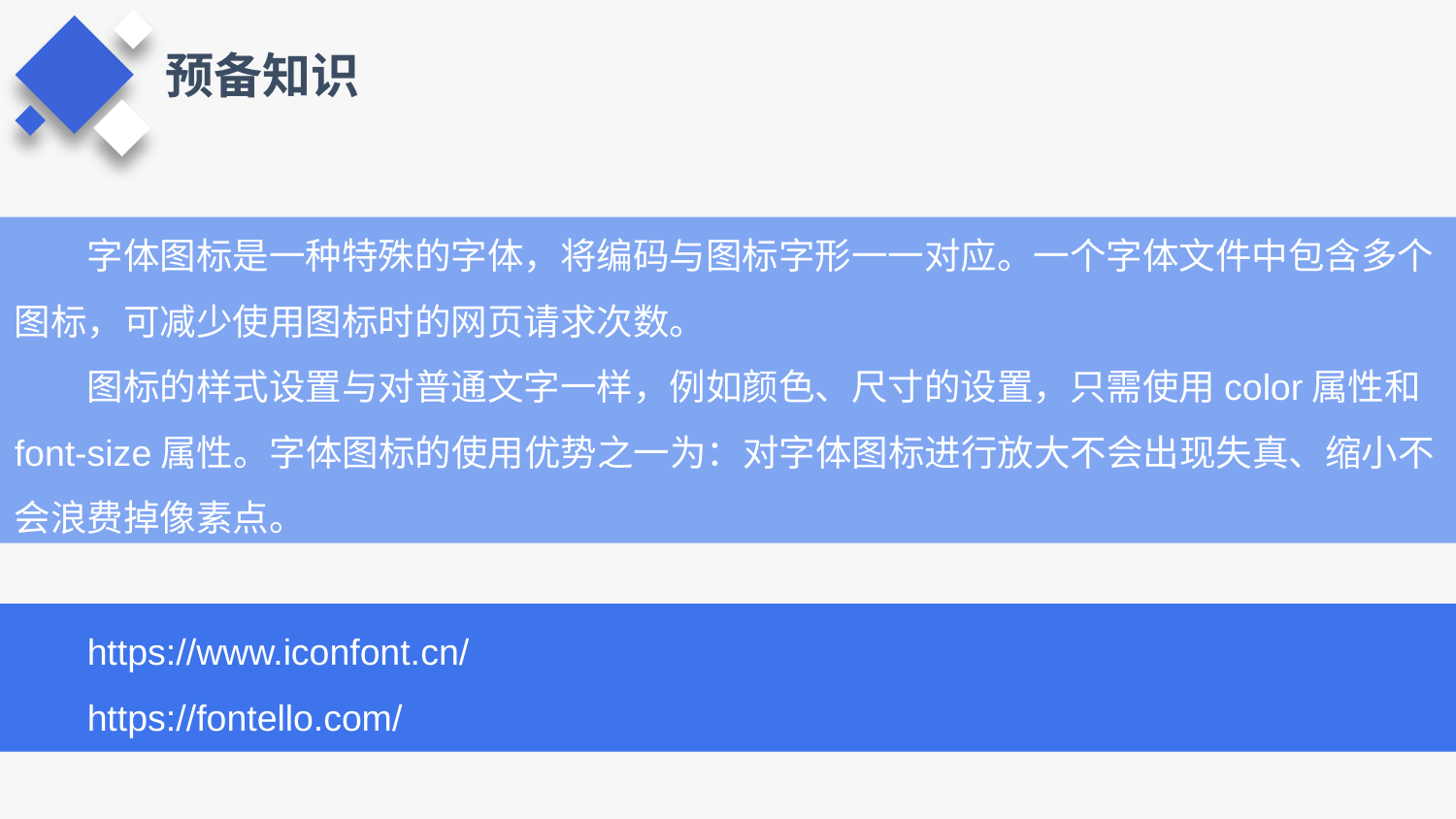

预备知识

字体图标是一种特殊的字体，将编码与图标字形一一对应。一个字体文件中包含多个图标，可减少使用图标时的网页请求次数。
图标的样式设置与对普通文字一样，例如颜色、尺寸的设置，只需使用color属性和font-size属性。字体图标的使用优势之一为：对字体图标进行放大不会出现失真、缩小不会浪费掉像素点。
https://www.iconfont.cn/
https://fontello.com/